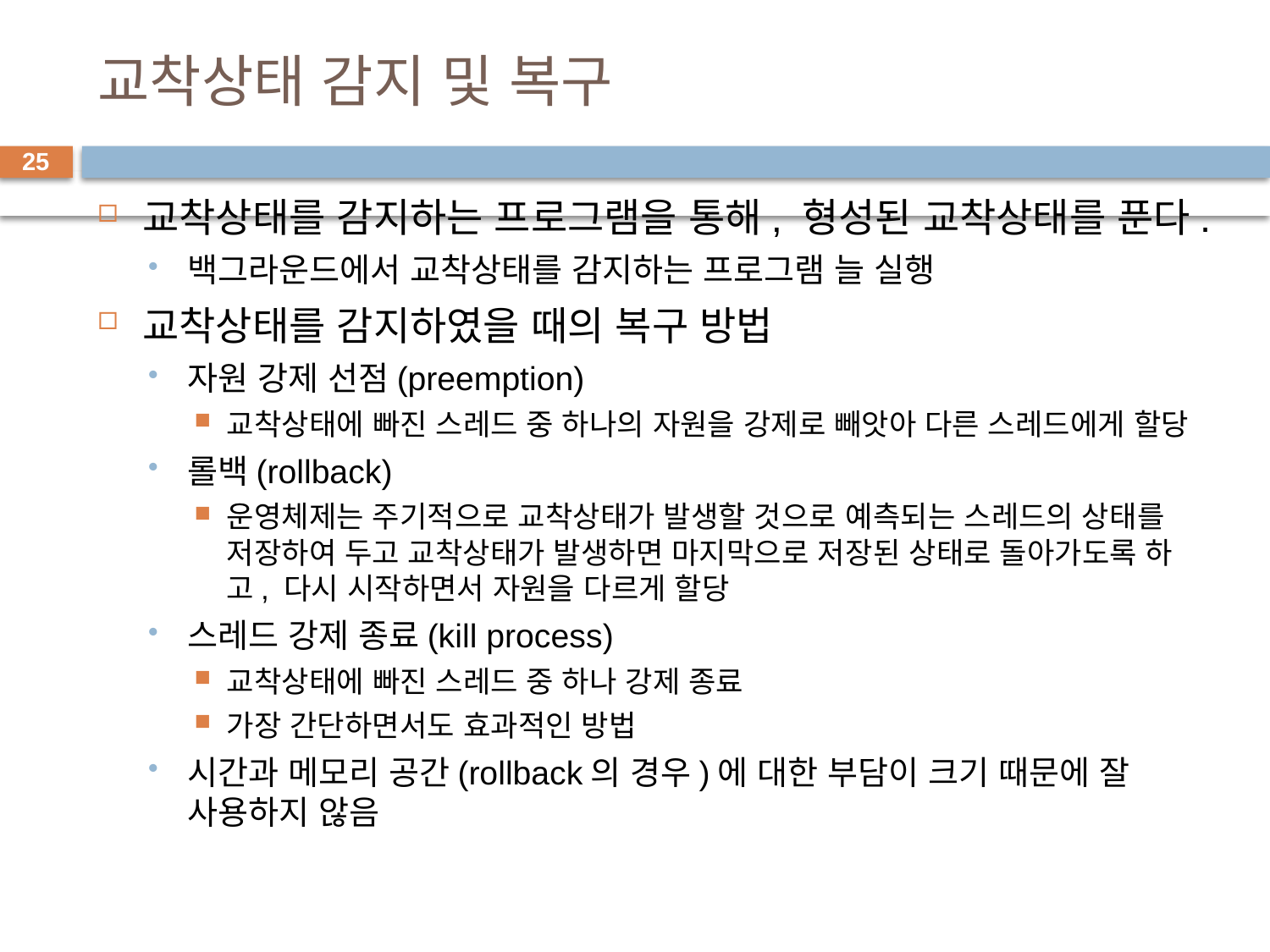

# 교착상태 감지 및 복구
25
교착상태를 감지하는 프로그램을 통해, 형성된 교착상태를 푼다.
백그라운드에서 교착상태를 감지하는 프로그램 늘 실행
교착상태를 감지하였을 때의 복구 방법
자원 강제 선점(preemption)
교착상태에 빠진 스레드 중 하나의 자원을 강제로 빼앗아 다른 스레드에게 할당
롤백(rollback)
운영체제는 주기적으로 교착상태가 발생할 것으로 예측되는 스레드의 상태를 저장하여 두고 교착상태가 발생하면 마지막으로 저장된 상태로 돌아가도록 하고, 다시 시작하면서 자원을 다르게 할당
스레드 강제 종료(kill process)
교착상태에 빠진 스레드 중 하나 강제 종료
가장 간단하면서도 효과적인 방법
시간과 메모리 공간(rollback의 경우)에 대한 부담이 크기 때문에 잘 사용하지 않음